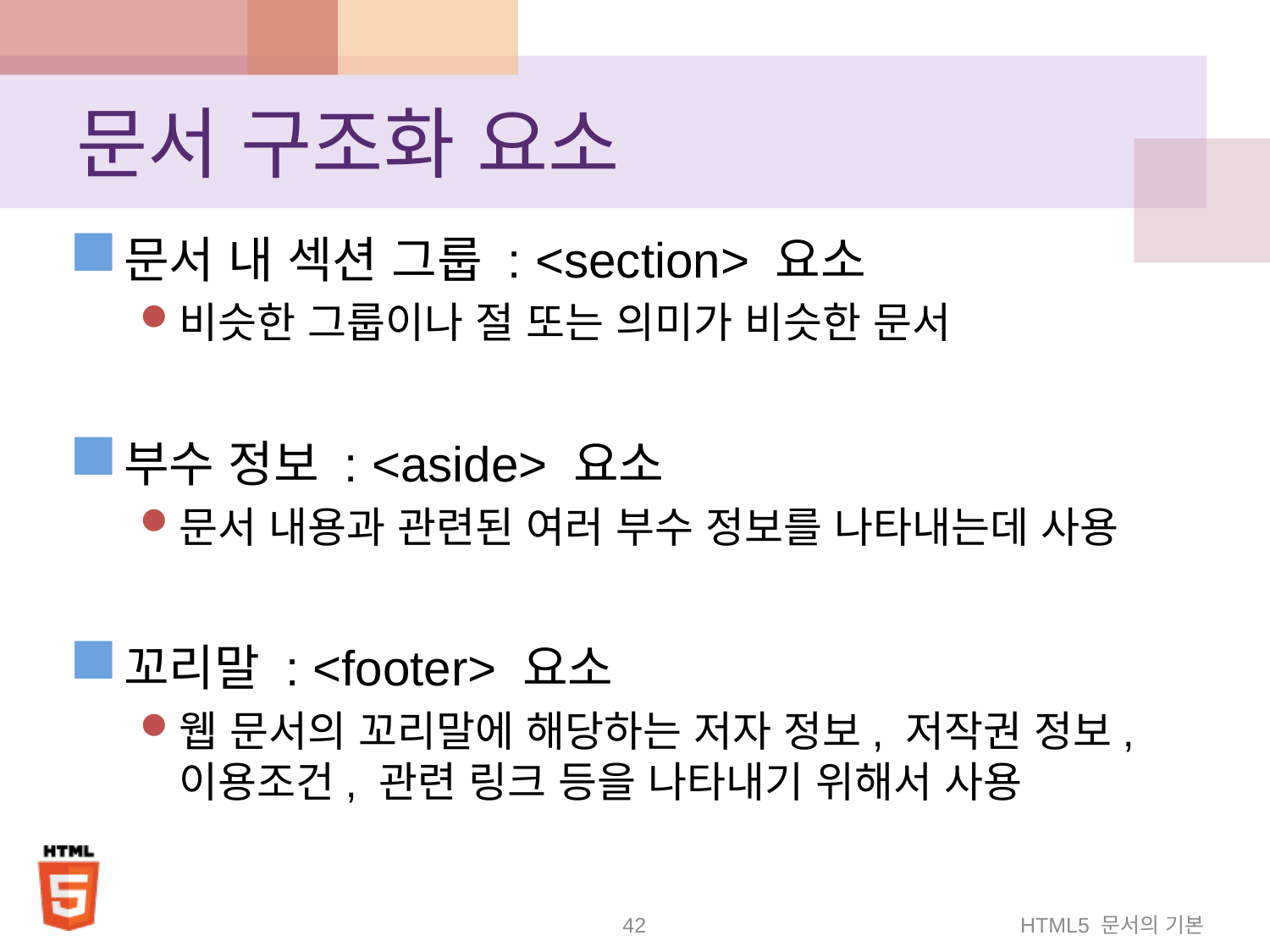

# 문서 구조화 요소
문서 내 섹션 그룹 : <section> 요소
비슷한 그룹이나 절 또는 의미가 비슷한 문서

부수 정보 : <aside> 요소
문서 내용과 관련된 여러 부수 정보를 나타내는데 사용

꼬리말 : <footer> 요소
웹 문서의 꼬리말에 해당하는 저자 정보, 저작권 정보, 이용조건, 관련 링크 등을 나타내기 위해서 사용

42
HTML5 문서의 기본